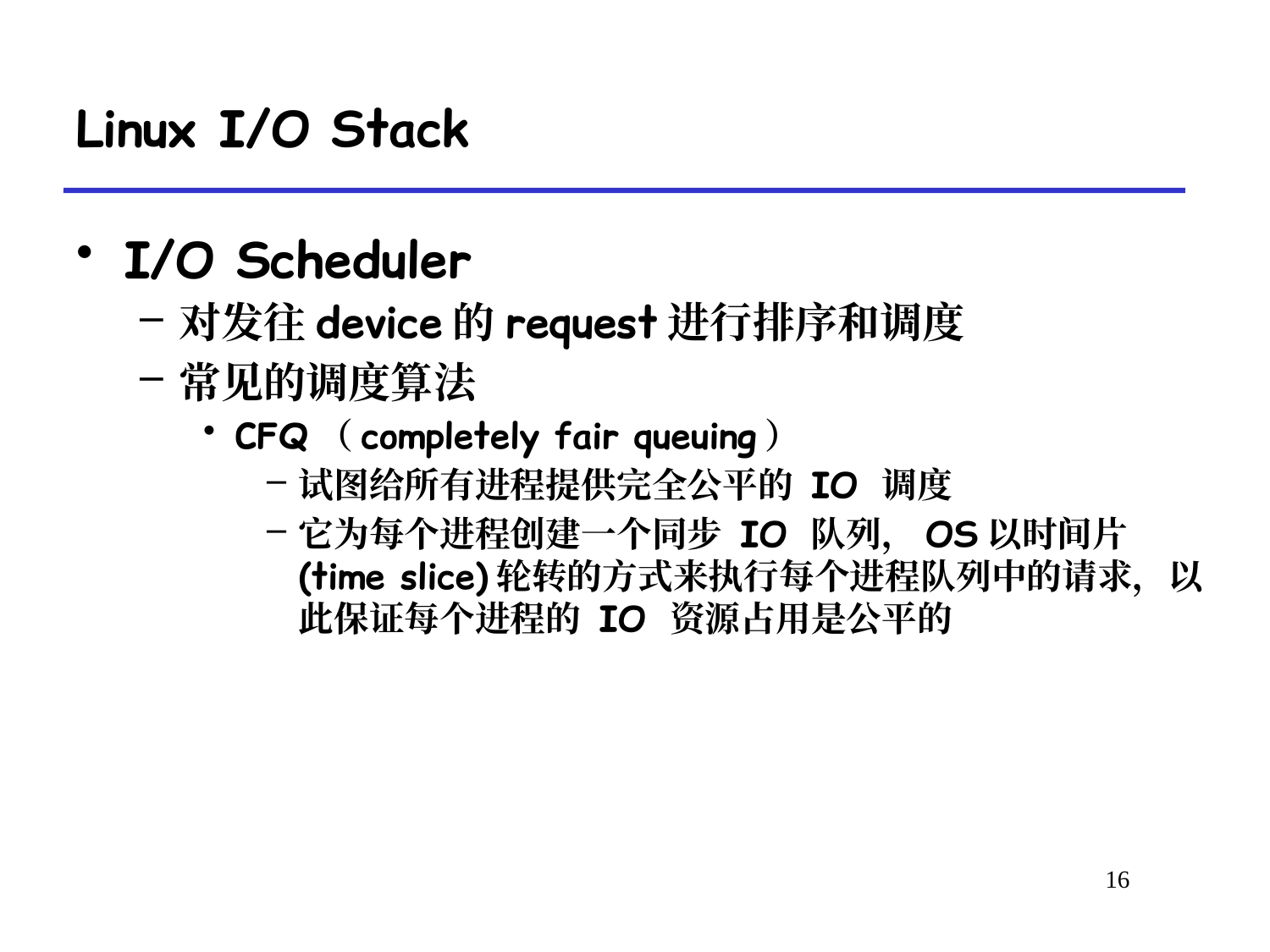

# Linux I/O Stack
I/O Scheduler
对发往device的request进行排序和调度
常见的调度算法
CFQ（completely fair queuing）
试图给所有进程提供完全公平的 IO 调度
它为每个进程创建一个同步 IO 队列，OS以时间片(time slice)轮转的方式来执行每个进程队列中的请求，以此保证每个进程的 IO 资源占用是公平的
16